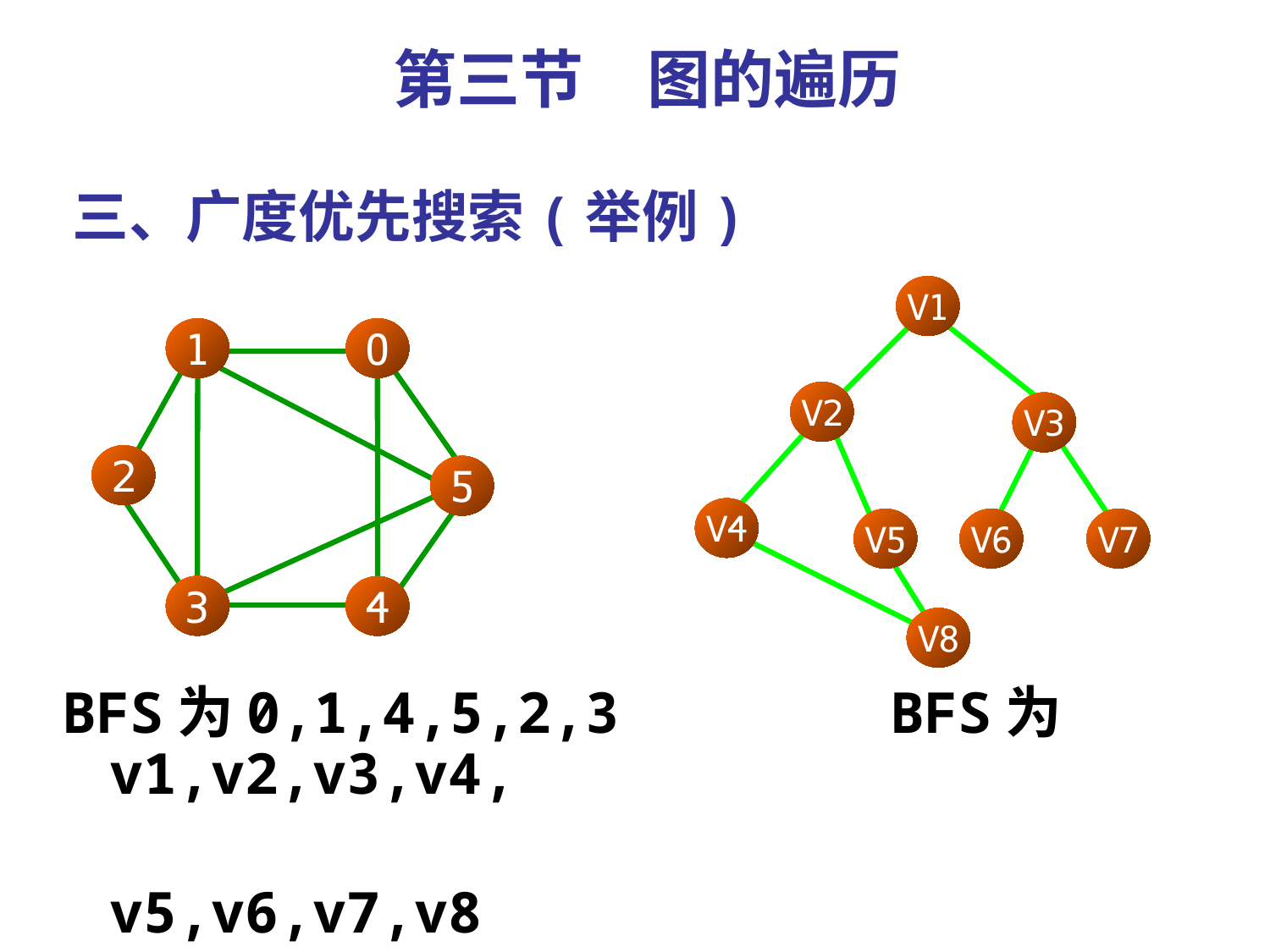

第三节　图的遍历
# 三、广度优先搜索(举例)
V1
V2
V3
V4
V5
V6
V7
V8

1
0
2
5
3
4

BFS为0,1,4,5,2,3        BFS为v1,v2,v3,v4,
                             v5,v6,v7,v8